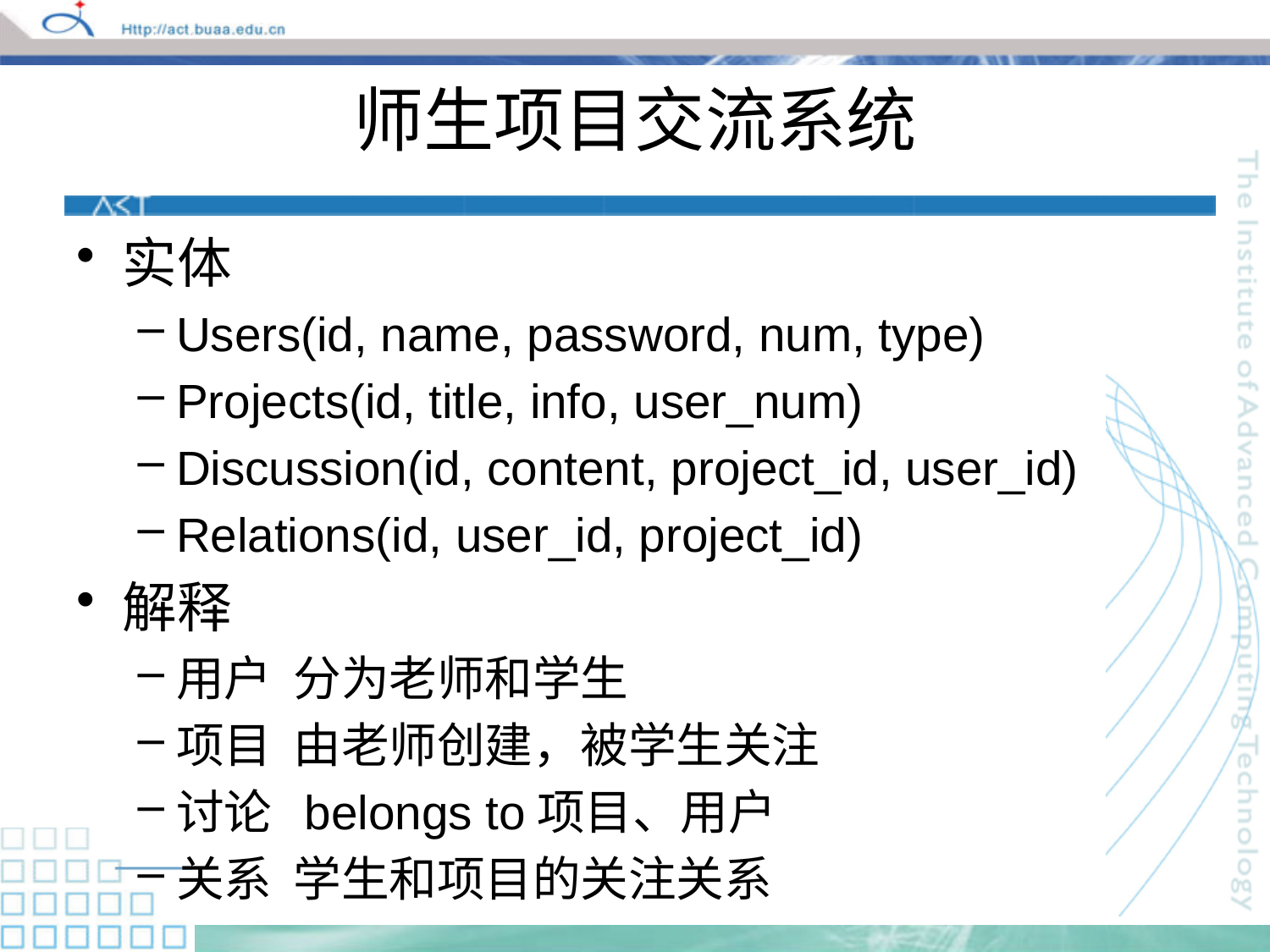

# 师生项目交流系统
实体
Users(id, name, password, num, type)
Projects(id, title, info, user_num)
Discussion(id, content, project_id, user_id)
Relations(id, user_id, project_id)
解释
用户  分为老师和学生
项目  由老师创建，被学生关注
讨论  belongs to项目、用户
关系  学生和项目的关注关系